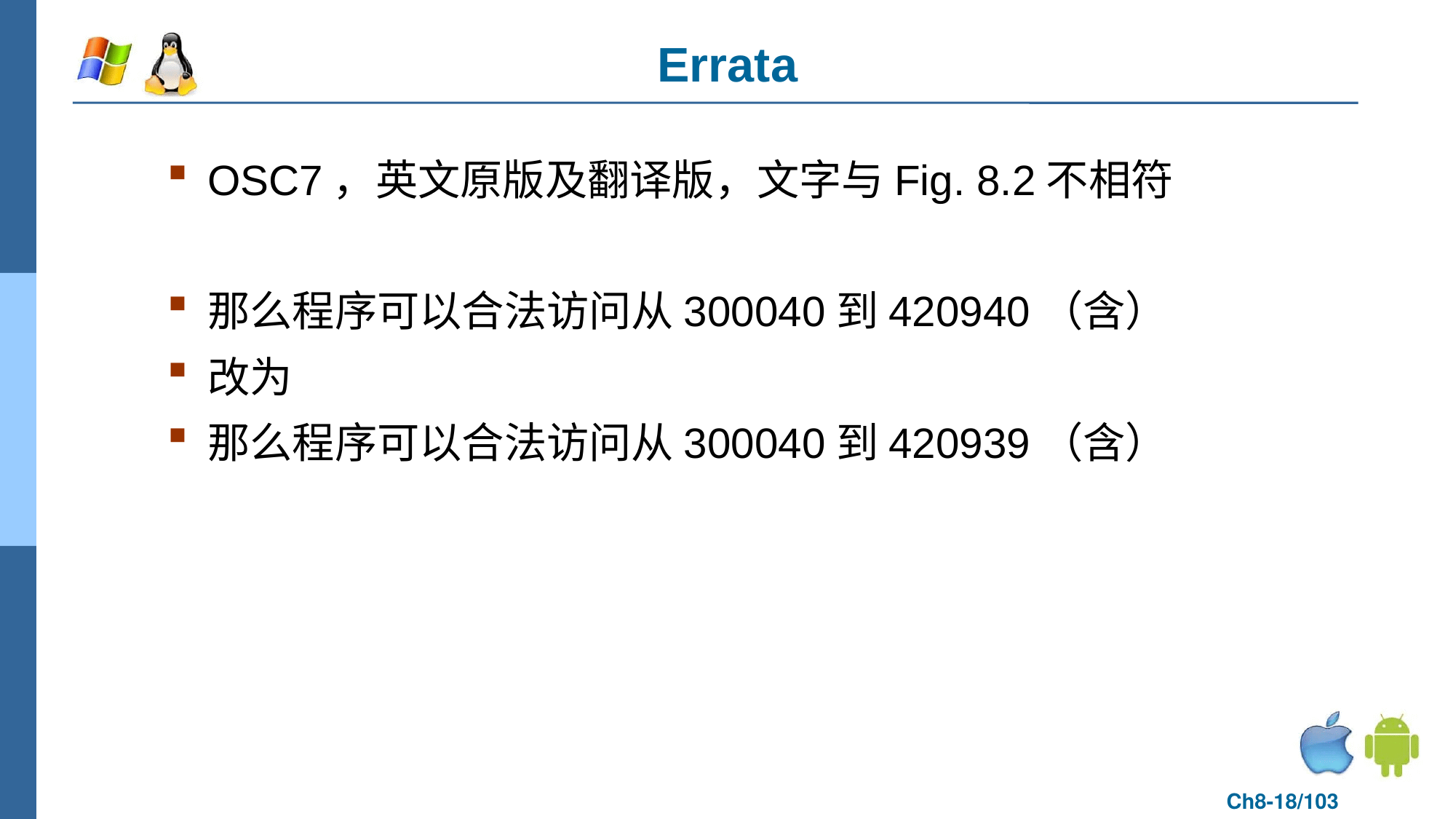

# Errata
OSC7，英文原版及翻译版，文字与Fig. 8.2不相符

那么程序可以合法访问从300040到420940（含）
改为
那么程序可以合法访问从300040到420939（含）